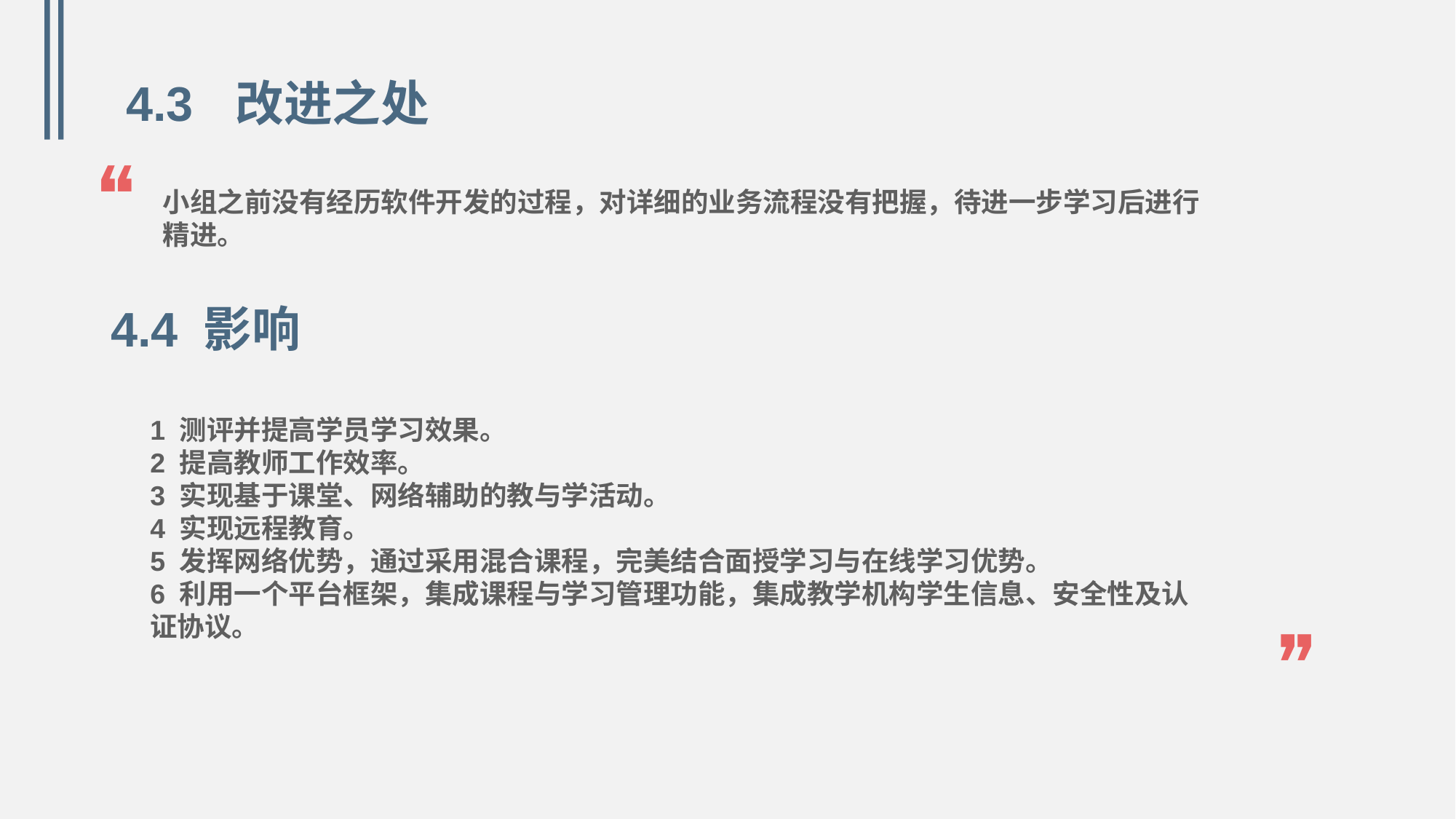

4.3	改进之处
“

小组之前没有经历软件开发的过程，对详细的业务流程没有把握，待进一步学习后进行精进。

# 4.4 影响

1 测评并提高学员学习效果。
2 提高教师工作效率。
3 实现基于课堂、网络辅助的教与学活动。
4 实现远程教育。
5 发挥网络优势，通过采用混合课程，完美结合面授学习与在线学习优势。
6 利用一个平台框架，集成课程与学习管理功能，集成教学机构学生信息、安全性及认证协议。

”